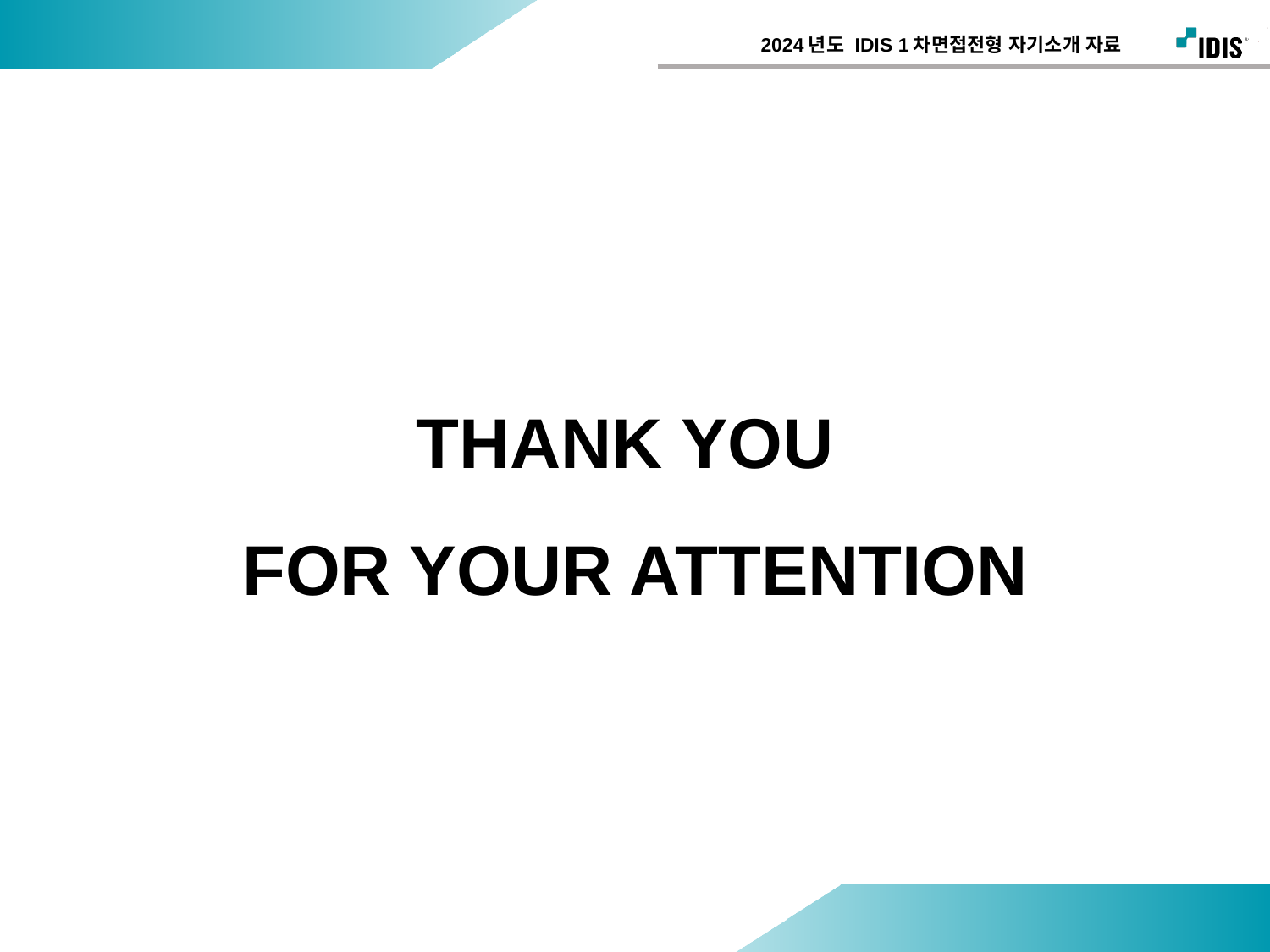

2024년도 IDIS 1차면접전형 자기소개 자료
THANK YOU
FOR YOUR ATTENTION